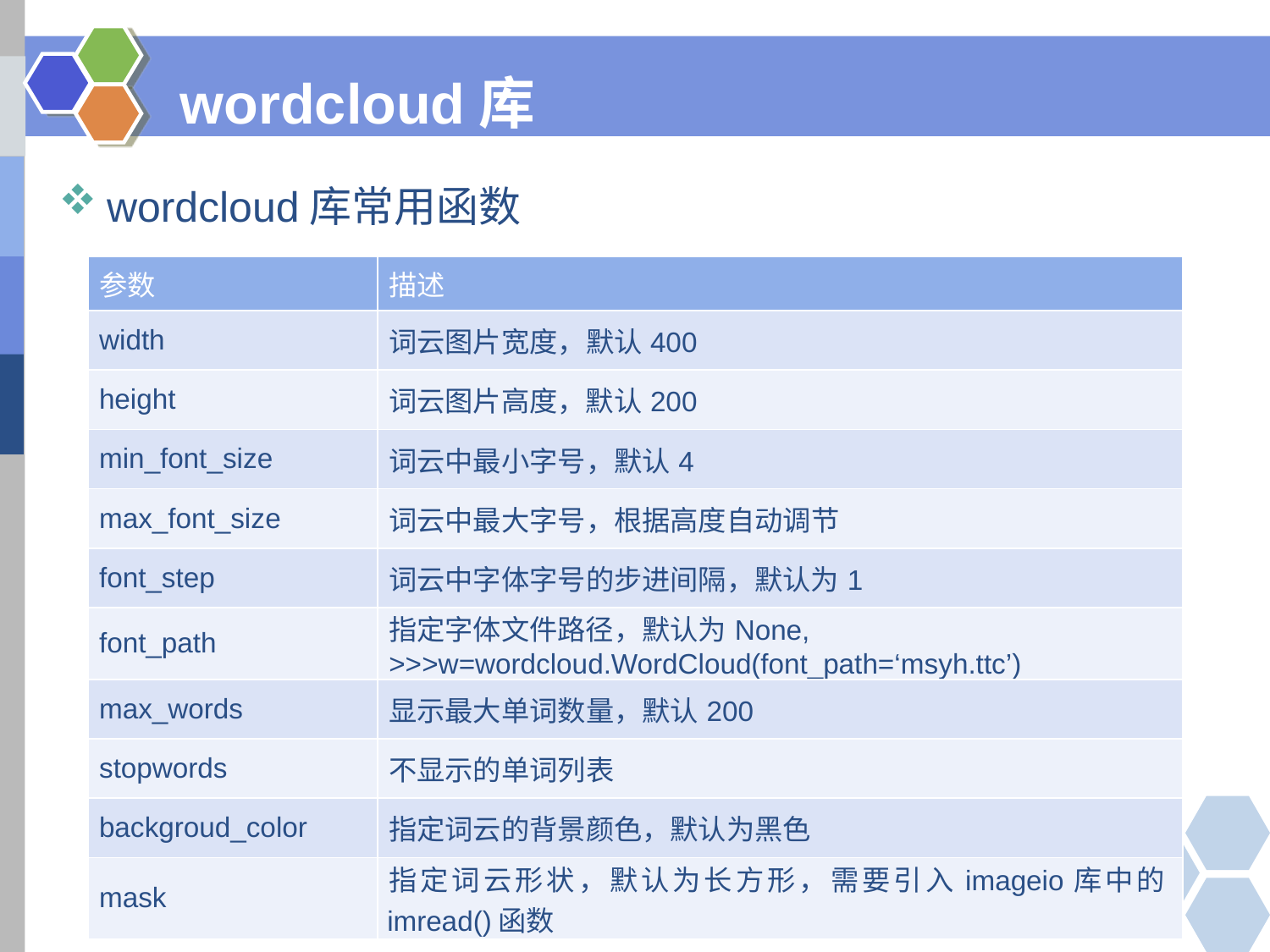

# wordcloud库
wordcloud库常用函数
| 参数 | 描述 |
| --- | --- |
| width | 词云图片宽度，默认400 |
| height | 词云图片高度，默认200 |
| min\_font\_size | 词云中最小字号，默认4 |
| max\_font\_size | 词云中最大字号，根据高度自动调节 |
| font\_step | 词云中字体字号的步进间隔，默认为1 |
| font\_path | 指定字体文件路径，默认为None, >>>w=wordcloud.WordCloud(font\_path=‘msyh.ttc’) |
| max\_words | 显示最大单词数量，默认200 |
| stopwords | 不显示的单词列表 |
| backgroud\_color | 指定词云的背景颜色，默认为黑色 |
| mask | 指定词云形状，默认为长方形，需要引入imageio库中的imread()函数 |